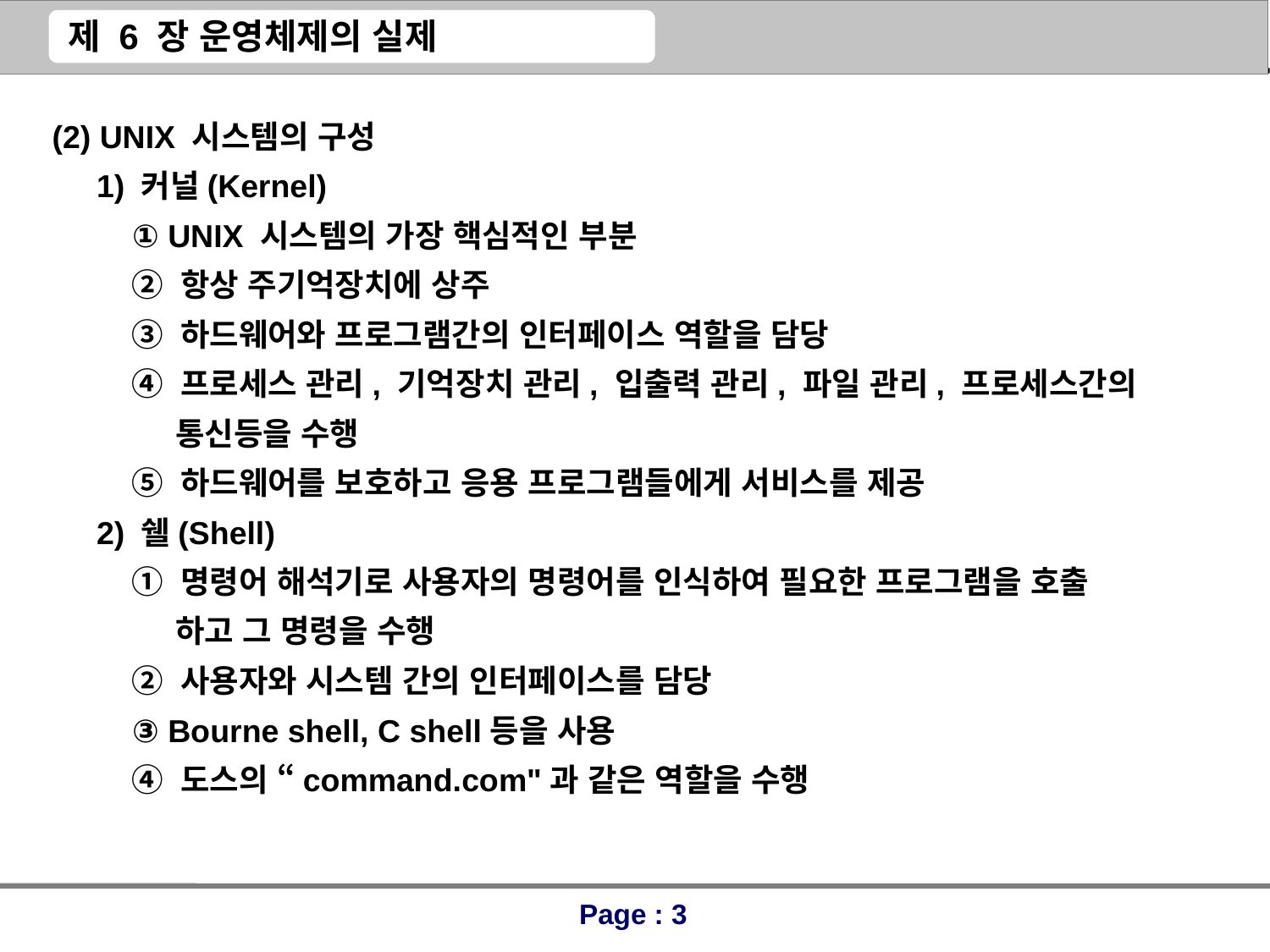

(2) UNIX 시스템의 구성
     1) 커널(Kernel)
         ① UNIX 시스템의 가장 핵심적인 부분
         ② 항상 주기억장치에 상주
         ③ 하드웨어와 프로그램간의 인터페이스 역할을 담당
         ④ 프로세스 관리, 기억장치 관리, 입출력 관리, 파일 관리, 프로세스간의
             통신등을 수행
         ⑤ 하드웨어를 보호하고 응용 프로그램들에게 서비스를 제공
     2) 쉘(Shell)
         ① 명령어 해석기로 사용자의 명령어를 인식하여 필요한 프로그램을 호출
             하고 그 명령을 수행
         ② 사용자와 시스템 간의 인터페이스를 담당
         ③ Bourne shell, C shell등을 사용
         ④ 도스의 “command.com"과 같은 역할을 수행
Page : 3